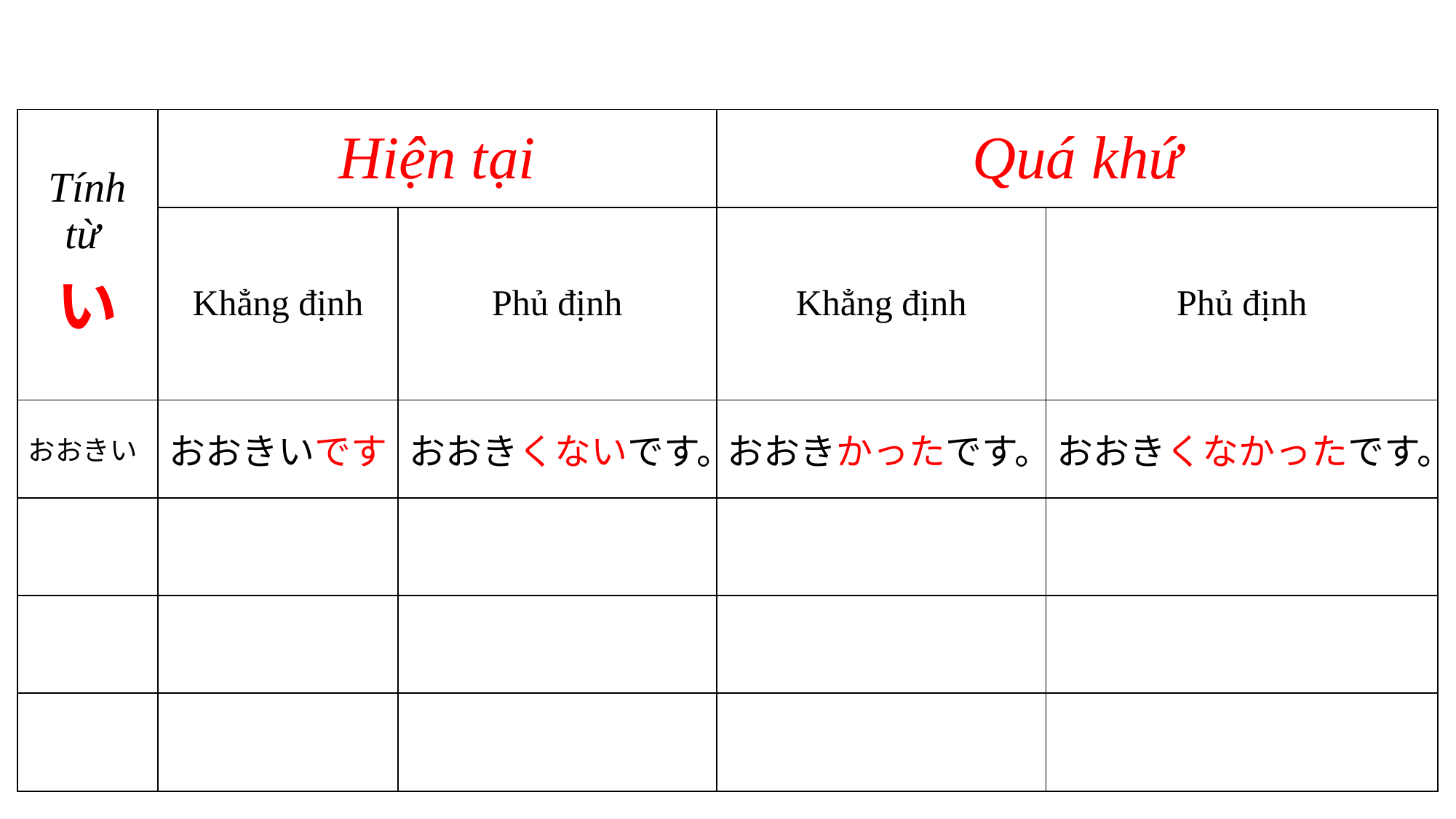

| Tính từ い | Hiện tại |  | Quá khứ |  |
| --- | --- | --- | --- | --- |
|  | Khẳng định | Phủ định | Khẳng định | Phủ định |
| おおきい | おおきいです | おおきくないです。 | おおきかったです。 | おおきくなかったです。 |
|  |  |  |  |  |
|  |  |  |  |  |
|  |  |  |  |  |